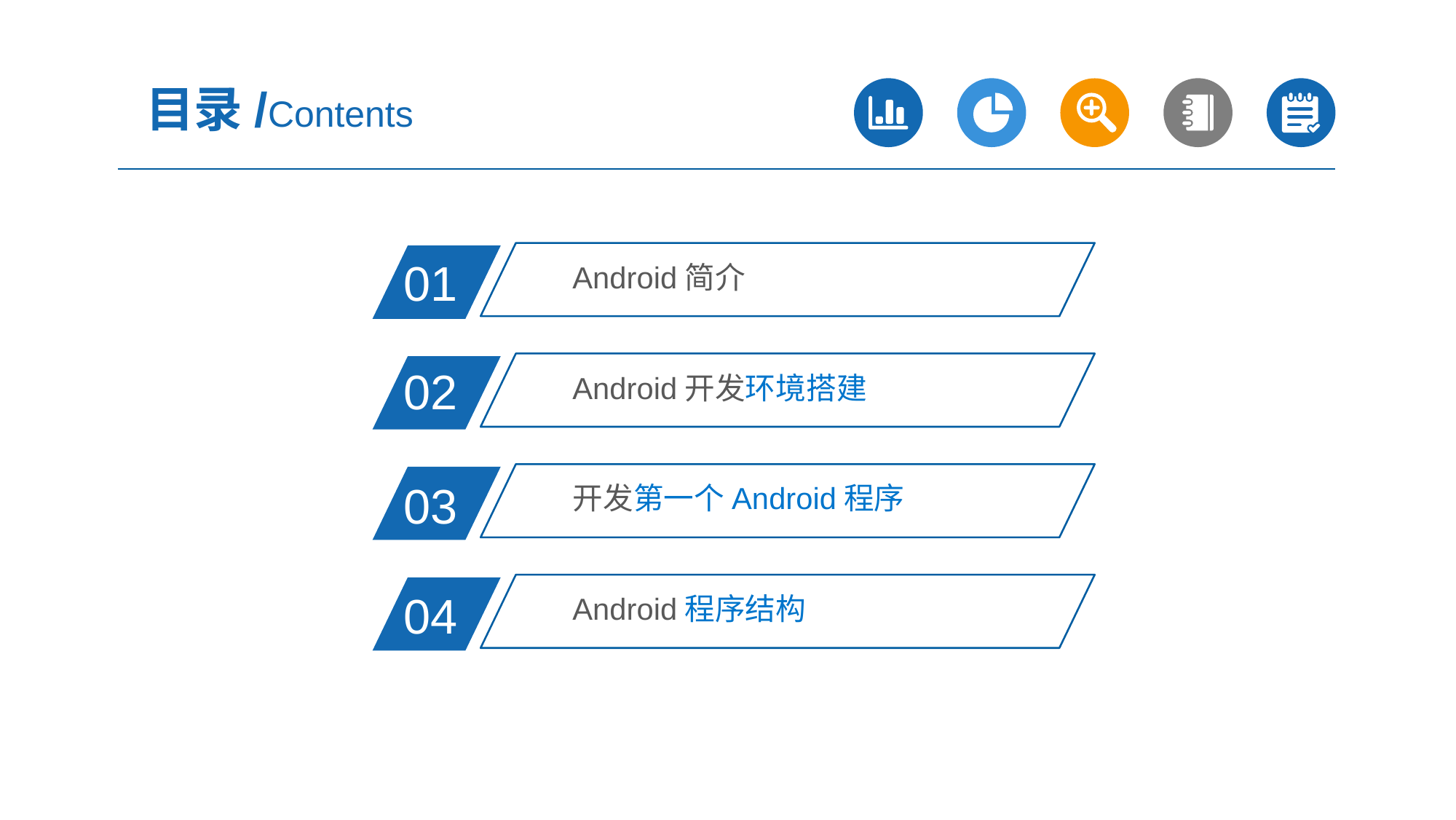

目录/Contents

Android简介

01

Android开发环境搭建
02

开发第一个Android程序

03

Android程序结构

04